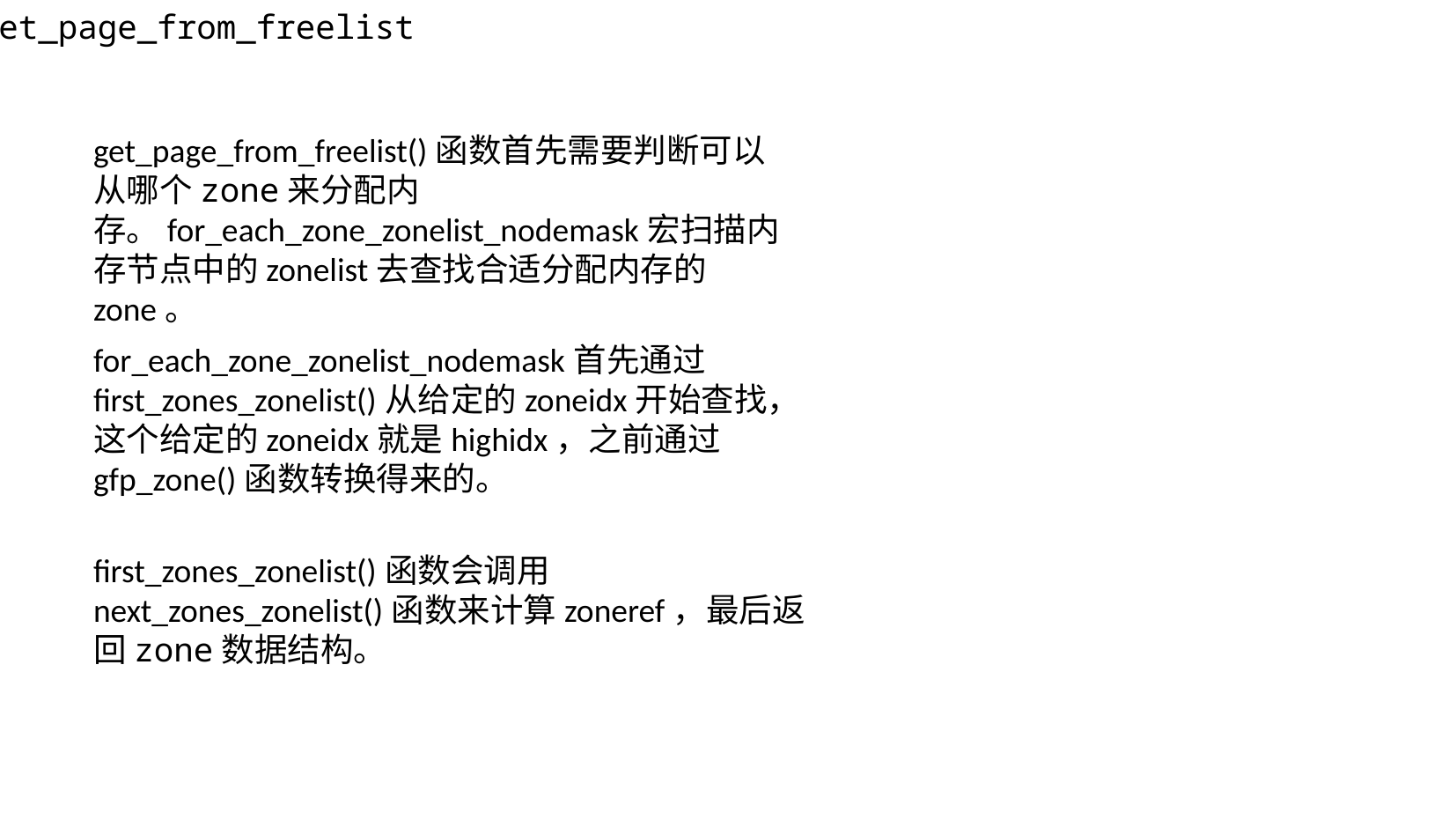

get_page_from_freelist
get_page_from_freelist()函数首先需要判断可以从哪个zone来分配内存。for_each_zone_zonelist_nodemask宏扫描内存节点中的zonelist去查找合适分配内存的zone。
for_each_zone_zonelist_nodemask首先通过first_zones_zonelist()从给定的zoneidx开始查找，这个给定的zoneidx就是highidx，之前通过gfp_zone()函数转换得来的。
first_zones_zonelist()函数会调用next_zones_zonelist()函数来计算zoneref，最后返回zone数据结构。